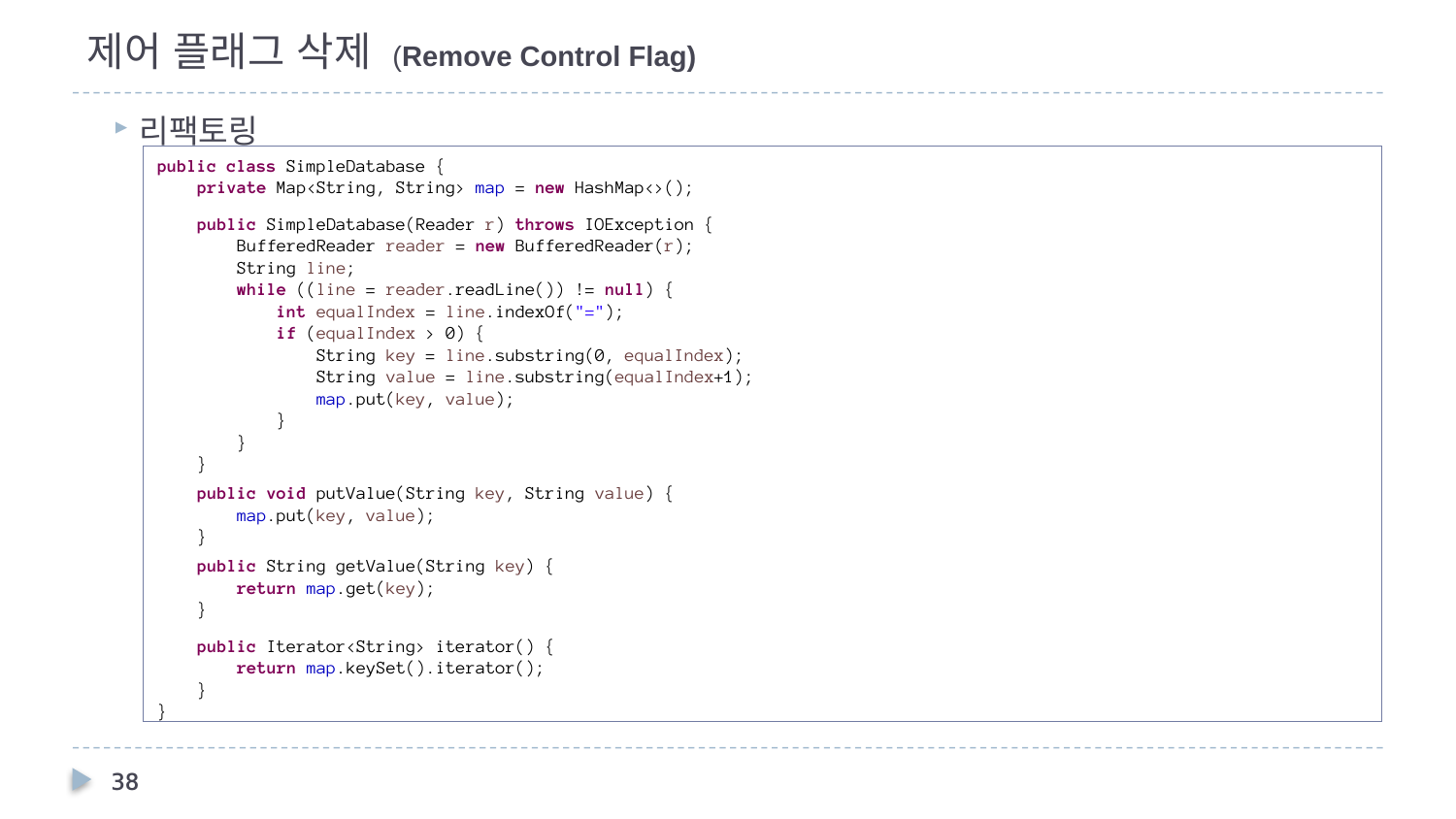

# 제어 플래그 삭제 (Remove Control Flag)
리팩토링

public class SimpleDatabase {
    private Map<String, String> map = new HashMap<>();

    public SimpleDatabase(Reader r) throws IOException {
        BufferedReader reader = new BufferedReader(r);
        String line;
        while ((line = reader.readLine()) != null) {
            int equalIndex = line.indexOf("=");
            if (equalIndex > 0) {
                String key = line.substring(0, equalIndex);
                String value = line.substring(equalIndex+1);
                map.put(key, value);
            }
        }
    }

    public void putValue(String key, String value) {
        map.put(key, value);
    }

    public String getValue(String key) {
        return map.get(key);
    }

    public Iterator<String> iterator() {
        return map.keySet().iterator();
    }
}
38